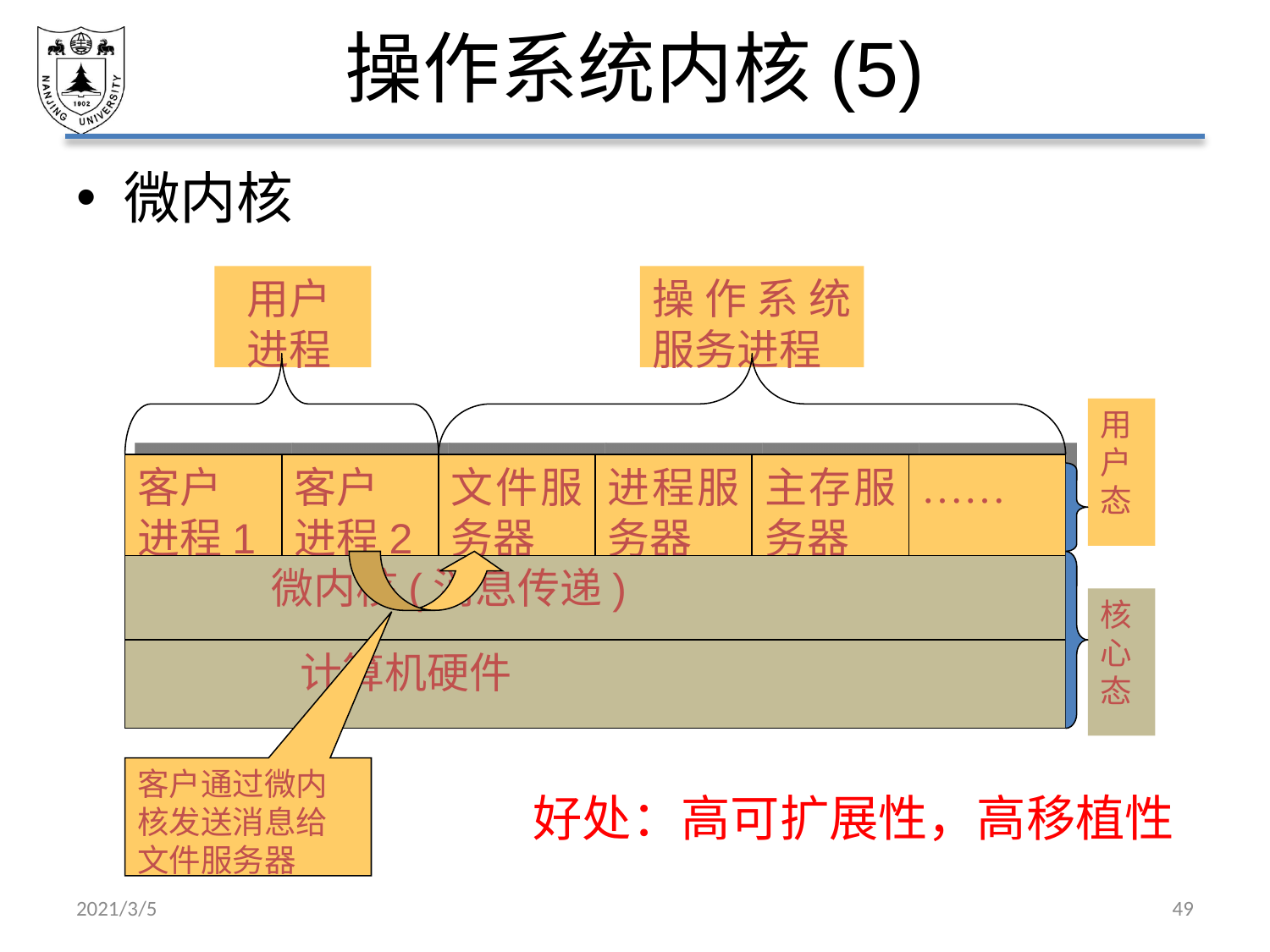

# 操作系统内核(5)
微内核

 用户
 进程
操作系统服务进程
用
户
态
客户
进程1
客户
进程2
文件服务器
进程服务器
主存服务器
……

             微内核(消息传递)

核
心
态
                计算机硬件
客户通过微内核发送消息给文件服务器
好处：高可扩展性，高移植性
2021/3/5
49